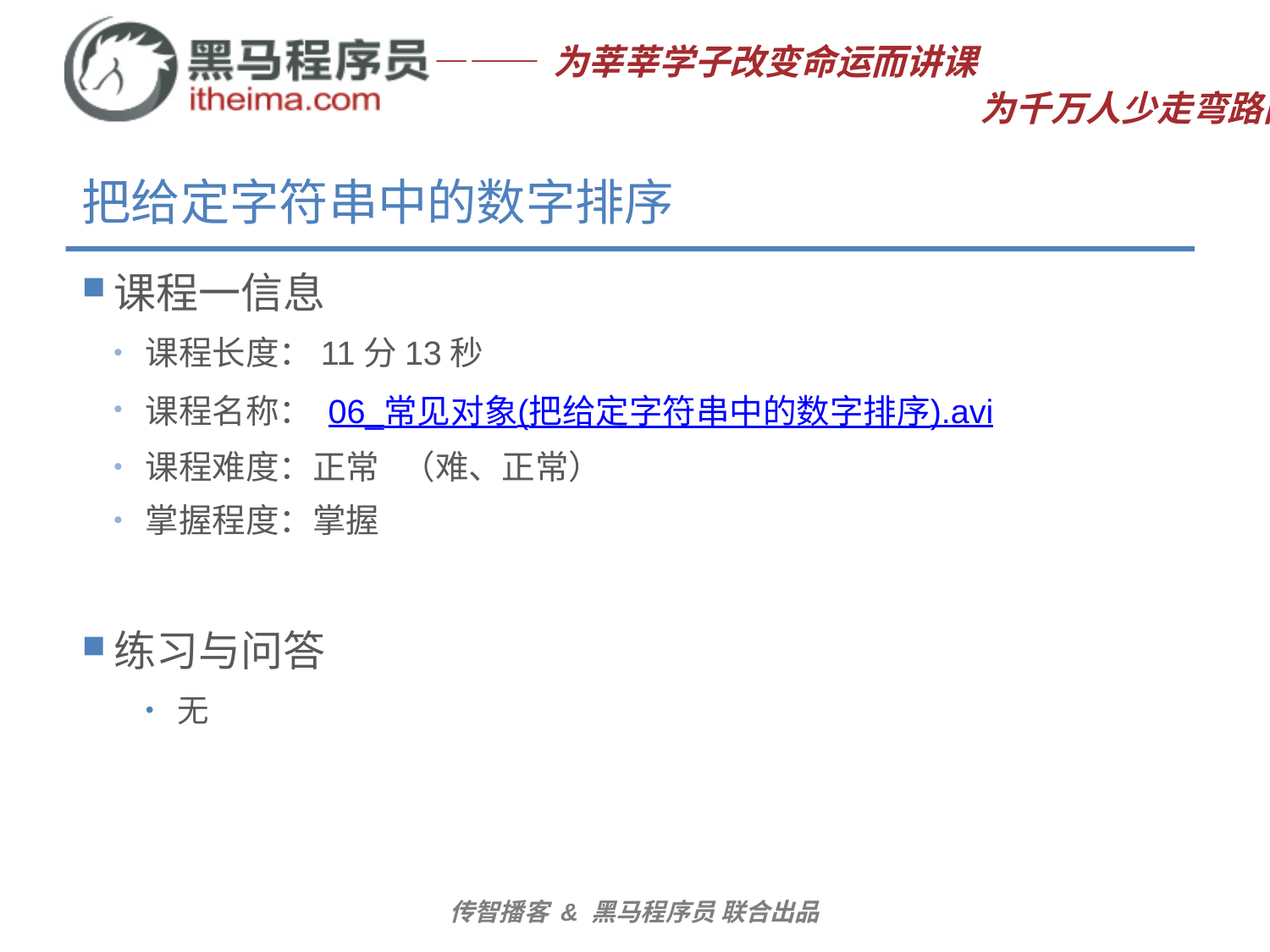

# 把给定字符串中的数字排序
课程一信息
课程长度：11分13秒
课程名称： 06_常见对象(把给定字符串中的数字排序).avi
课程难度：正常   （难、正常）
掌握程度：掌握

练习与问答
无